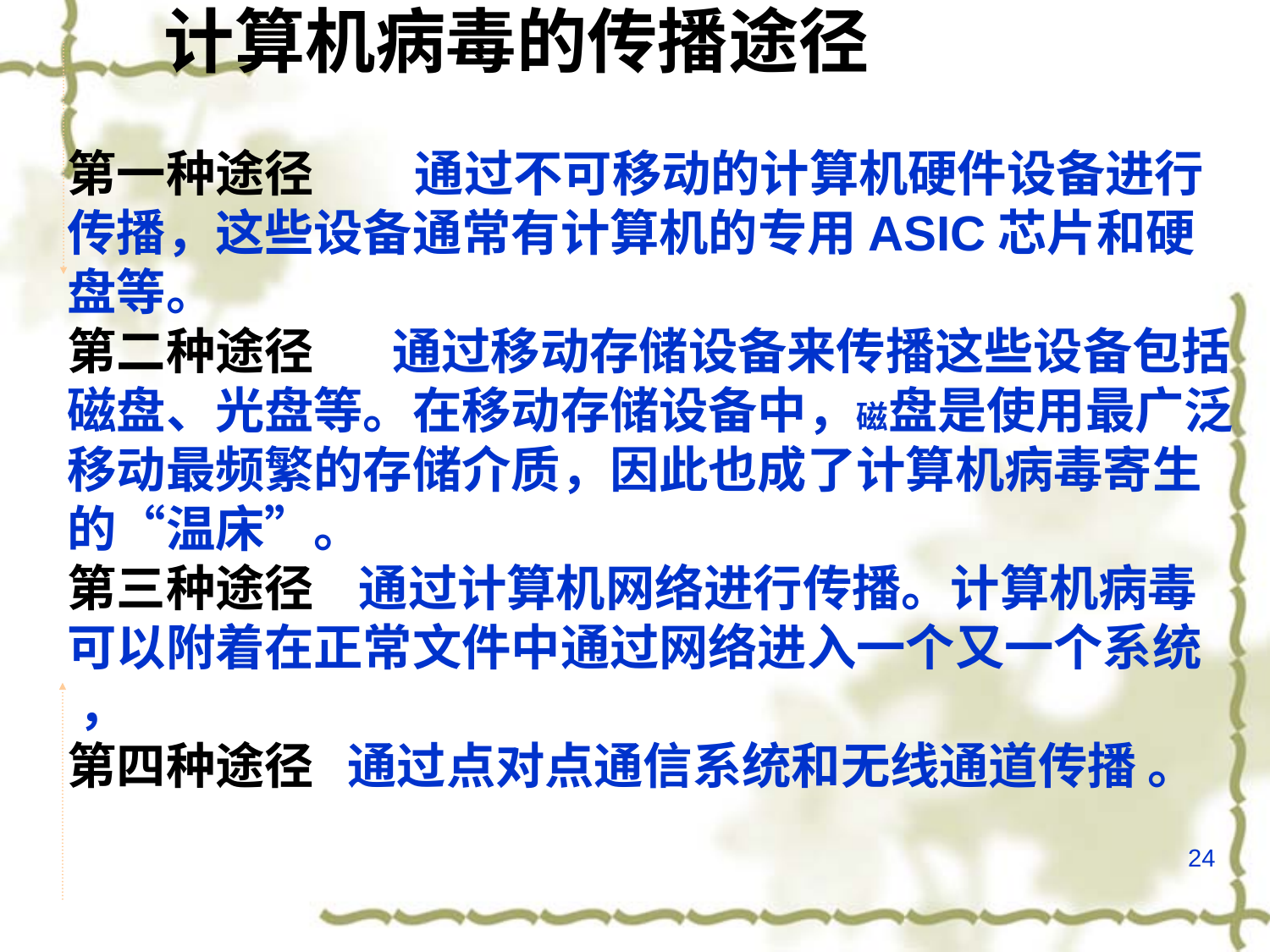

计算机病毒的传播途径
第一种途径         通过不可移动的计算机硬件设备进行传播，这些设备通常有计算机的专用ASIC芯片和硬盘等。
第二种途径       通过移动存储设备来传播这些设备包括磁盘、光盘等。在移动存储设备中，磁盘是使用最广泛移动最频繁的存储介质，因此也成了计算机病毒寄生的“温床”。
第三种途径    通过计算机网络进行传播。计算机病毒可以附着在正常文件中通过网络进入一个又一个系统 ，
第四种途径   通过点对点通信系统和无线通道传播 。
24